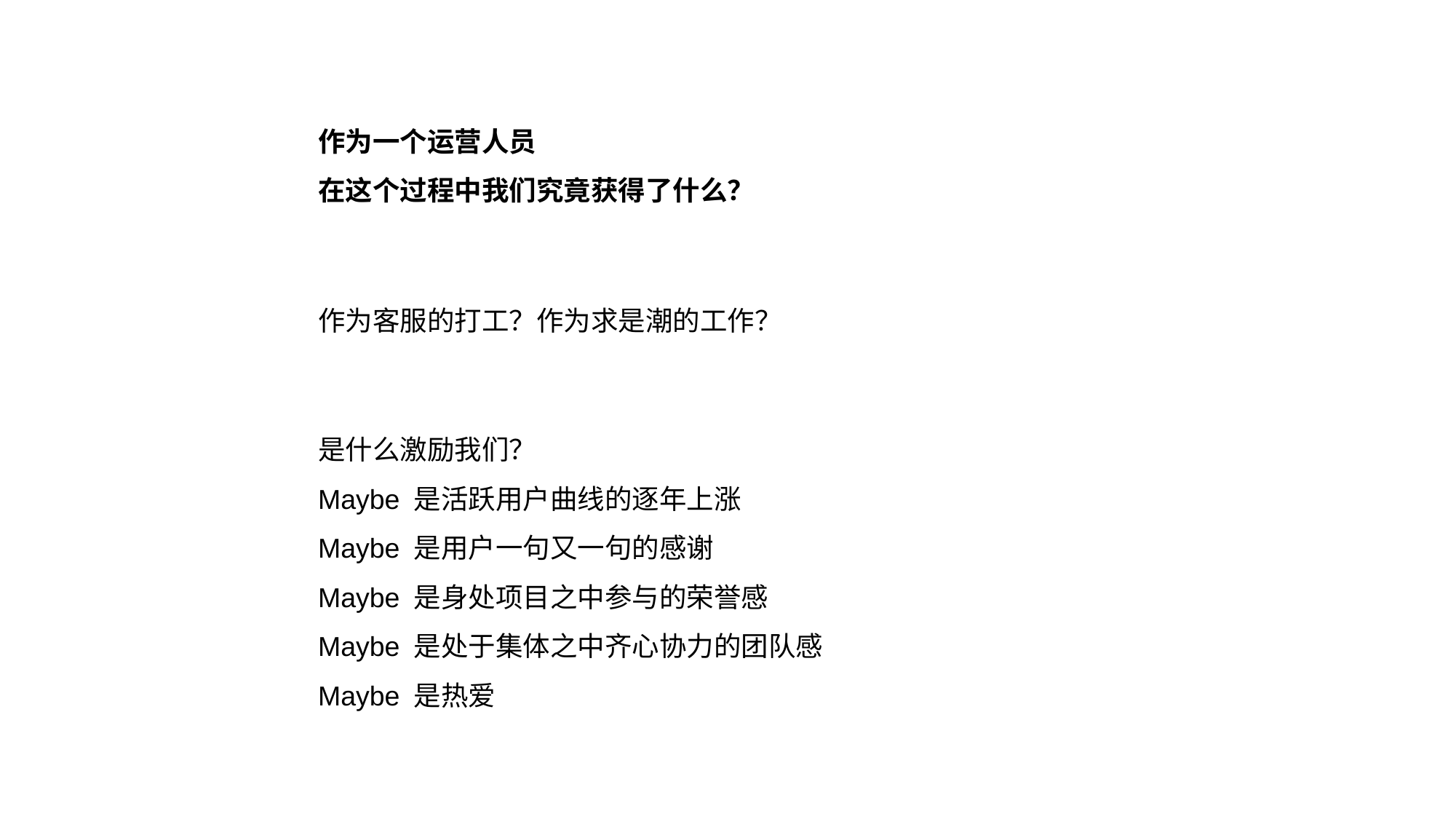

作为一个运营人员
在这个过程中我们究竟获得了什么？
作为客服的打工？作为求是潮的工作？
是什么激励我们？
Maybe 是活跃用户曲线的逐年上涨
Maybe 是用户一句又一句的感谢
Maybe 是身处项目之中参与的荣誉感
Maybe 是处于集体之中齐心协力的团队感
Maybe 是热爱